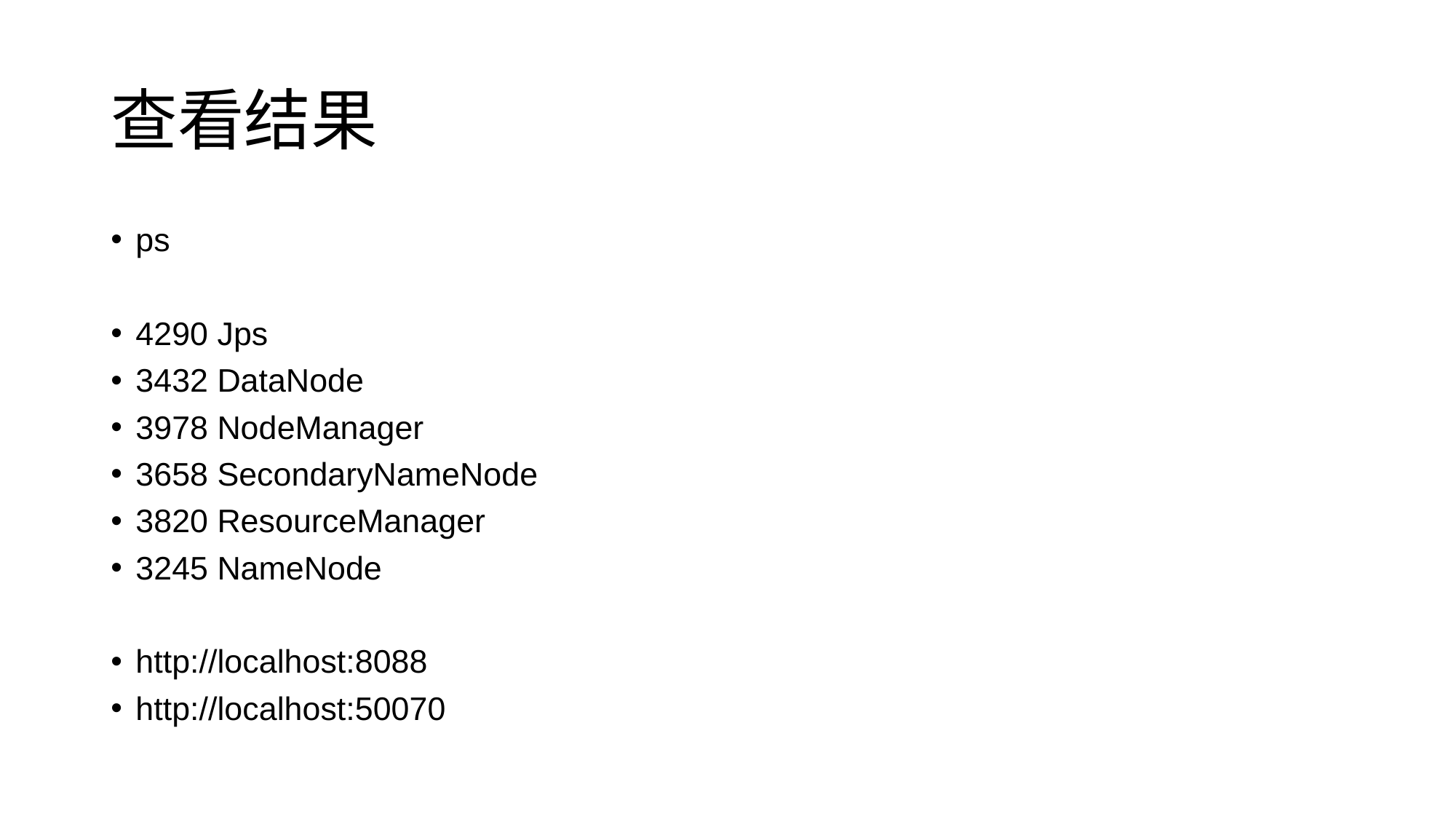

# 查看结果
ps

4290 Jps
3432 DataNode
3978 NodeManager
3658 SecondaryNameNode
3820 ResourceManager
3245 NameNode

http://localhost:8088
http://localhost:50070